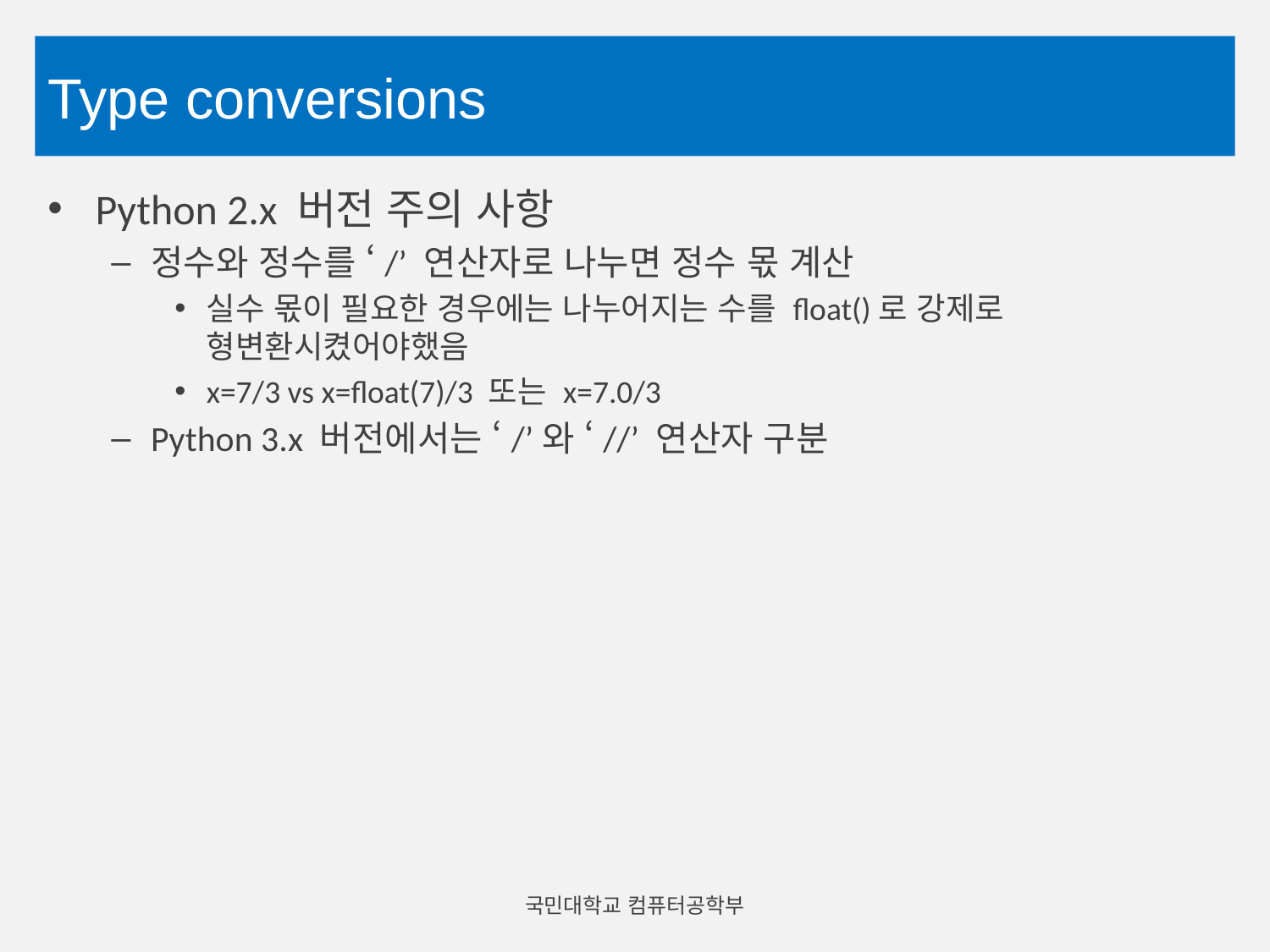

# Type conversions
Python 2.x 버전 주의 사항
정수와 정수를 ‘/’ 연산자로 나누면 정수 몫 계산
실수 몫이 필요한 경우에는 나누어지는 수를 float()로 강제로 형변환시켰어야했음
x=7/3 vs x=float(7)/3 또는 x=7.0/3
Python 3.x 버전에서는 ‘/’와 ‘//’ 연산자 구분
국민대학교 컴퓨터공학부